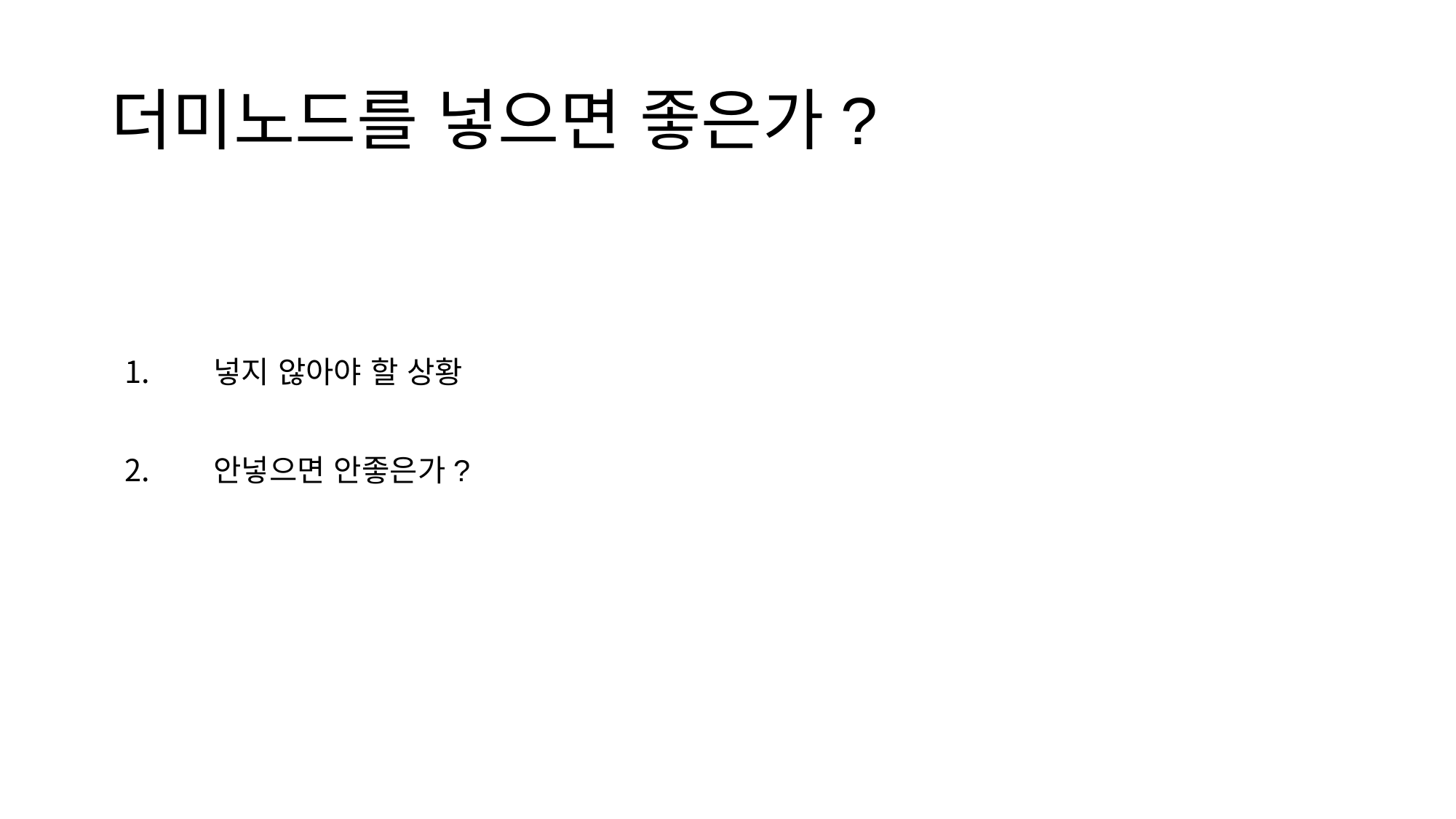

# 더미노드를 넣으면 좋은가?
넣지 않아야 할 상황

안넣으면 안좋은가?